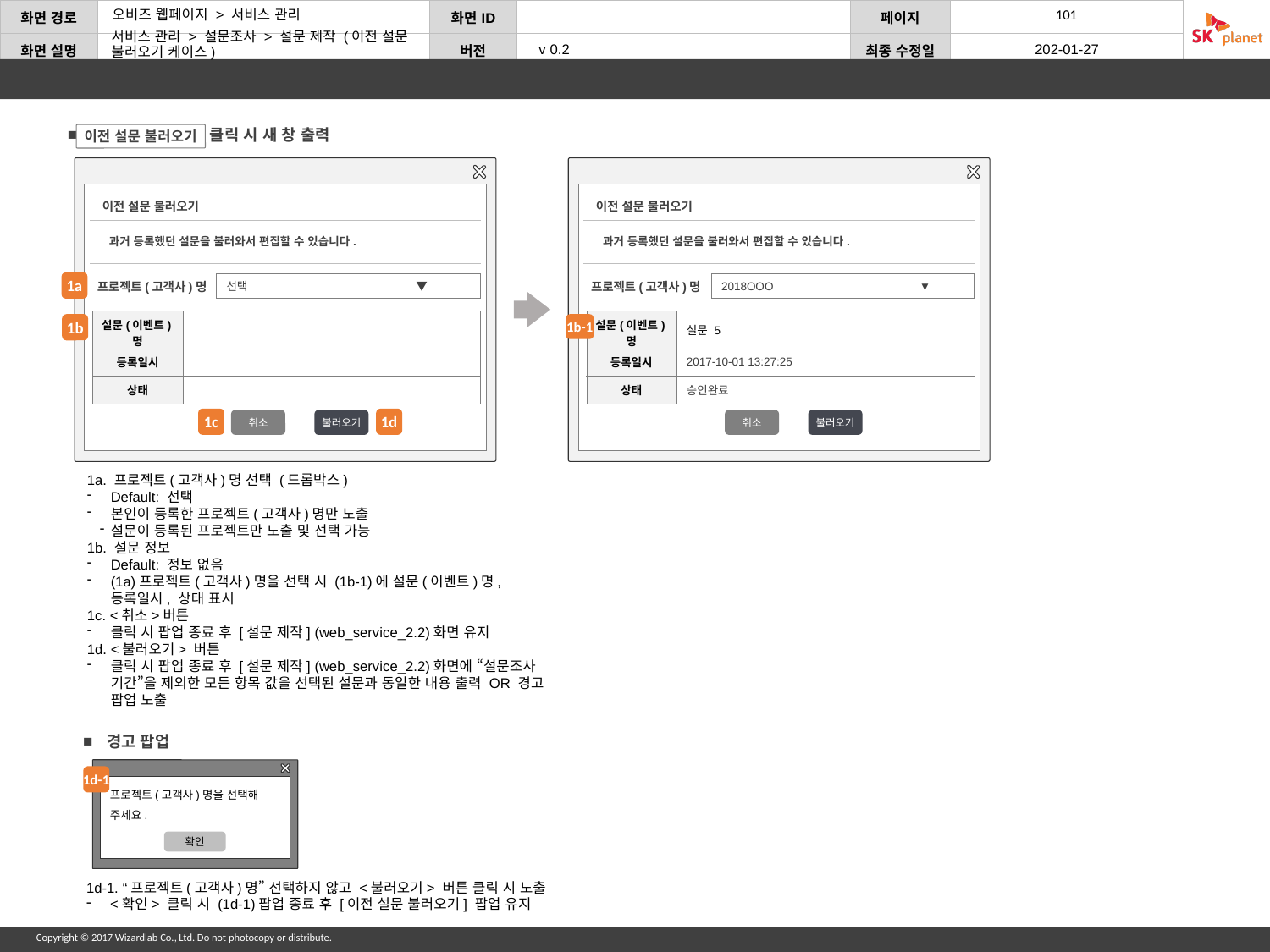

서비스 관리 > 설문조사 > 설문 제작 (이전 설문 불러오기 케이스)
                          클릭 시 새 창 출력
이전 설문 불러오기

이전 설문 불러오기
과거 등록했던 설문을 불러와서 편집할 수 있습니다.
프로젝트(고객사)명
2018OOO                                              ▼
| 설문(이벤트)명 | 설문 5 |
| --- | --- |
| 등록일시 | 2017-10-01 13:27:25 |
| 상태 | 승인완료 |
취소
불러오기

이전 설문 불러오기
과거 등록했던 설문을 불러와서 편집할 수 있습니다.
프로젝트(고객사)명
선택                                                     ▼
| 설문(이벤트)명 |  |
| --- | --- |
| 등록일시 |  |
| 상태 |  |
취소
불러오기
1a

1b
1b-1
1c
1d
1a. 프로젝트(고객사)명 선택 (드롭박스)
Default: 선택
본인이 등록한 프로젝트(고객사)명만 노출
설문이 등록된 프로젝트만 노출 및 선택 가능
1b. 설문 정보
Default: 정보 없음
(1a)프로젝트(고객사)명을 선택 시 (1b-1)에 설문(이벤트)명, 등록일시, 상태 표시
1c. <취소>버튼
클릭 시 팝업 종료 후 [설문 제작] (web_service_2.2)화면 유지
1d. <불러오기> 버튼
클릭 시 팝업 종료 후 [설문 제작] (web_service_2.2)화면에 “설문조사 기간”을 제외한 모든 항목 값을 선택된 설문과 동일한 내용 출력 OR 경고 팝업 노출
경고 팝업

프로젝트(고객사)명을 선택해 주세요.
확인
1d-1
1d-1. “프로젝트(고객사)명” 선택하지 않고 <불러오기> 버튼 클릭 시 노출
<확인> 클릭 시 (1d-1)팝업 종료 후 [이전 설문 불러오기] 팝업 유지